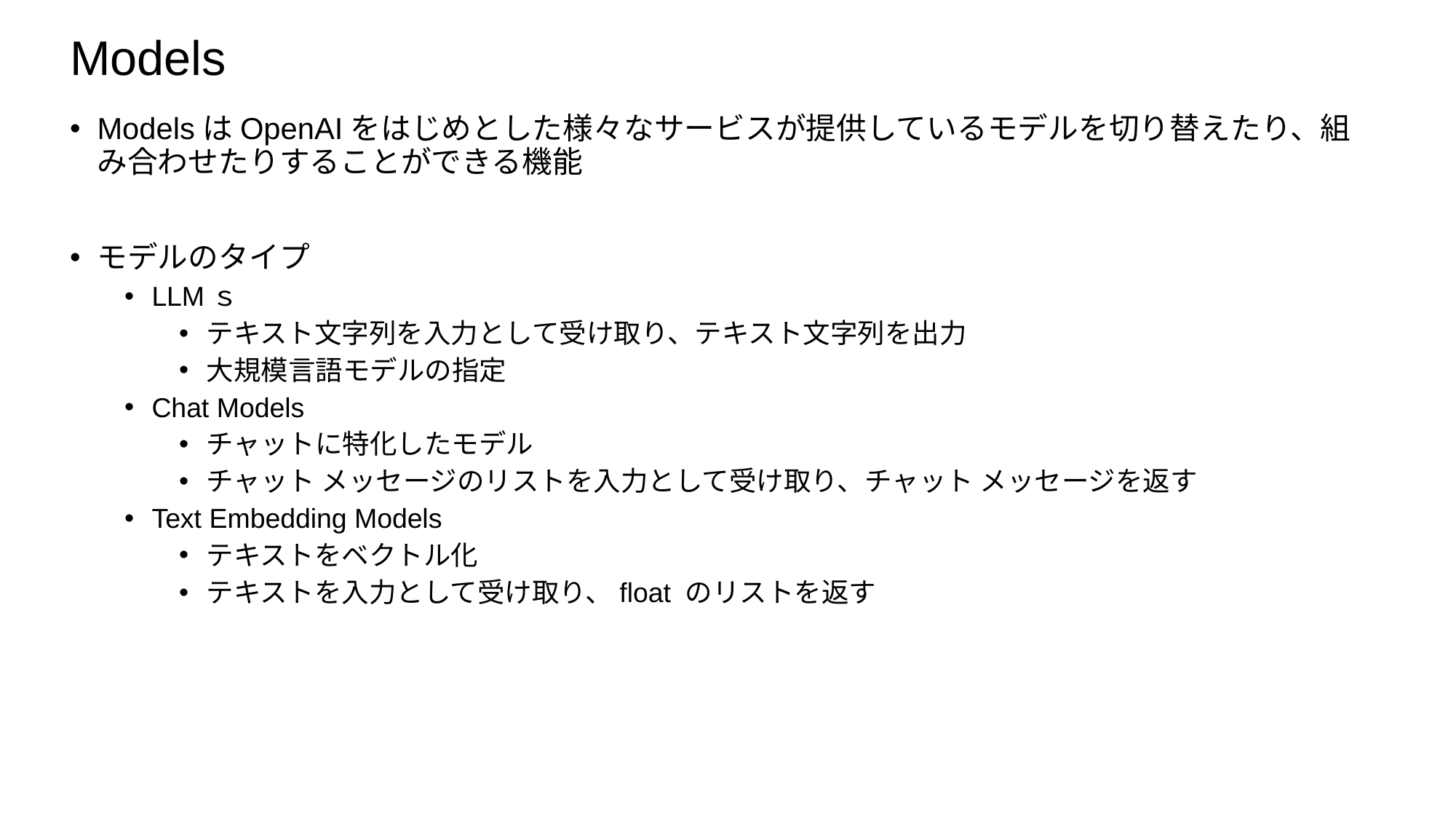

# Models
ModelsはOpenAIをはじめとした様々なサービスが提供しているモデルを切り替えたり、組み合わせたりすることができる機能

モデルのタイプ
LLMｓ
テキスト文字列を入力として受け取り、テキスト文字列を出力
大規模言語モデルの指定
Chat Models
チャットに特化したモデル
チャット メッセージのリストを入力として受け取り、チャット メッセージを返す
Text Embedding Models
テキストをベクトル化
テキストを入力として受け取り、float のリストを返す